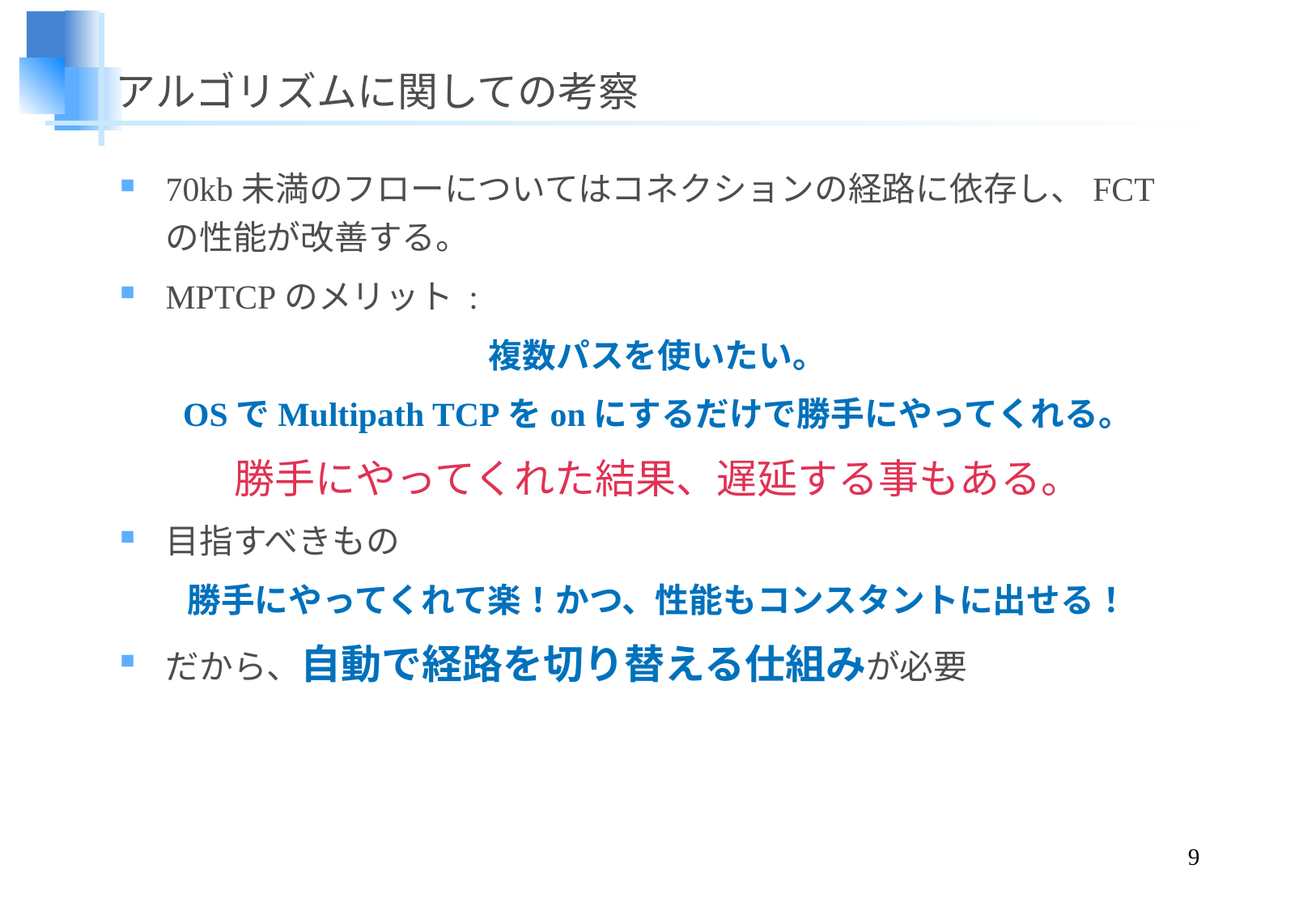

# アルゴリズムに関しての考察
70kb未満のフローについてはコネクションの経路に依存し、FCTの性能が改善する。
MPTCPのメリット :
複数パスを使いたい。
OSでMultipath TCPをonにするだけで勝手にやってくれる。
勝手にやってくれた結果、遅延する事もある。
目指すべきもの
勝手にやってくれて楽！かつ、性能もコンスタントに出せる！
だから、自動で経路を切り替える仕組みが必要
9